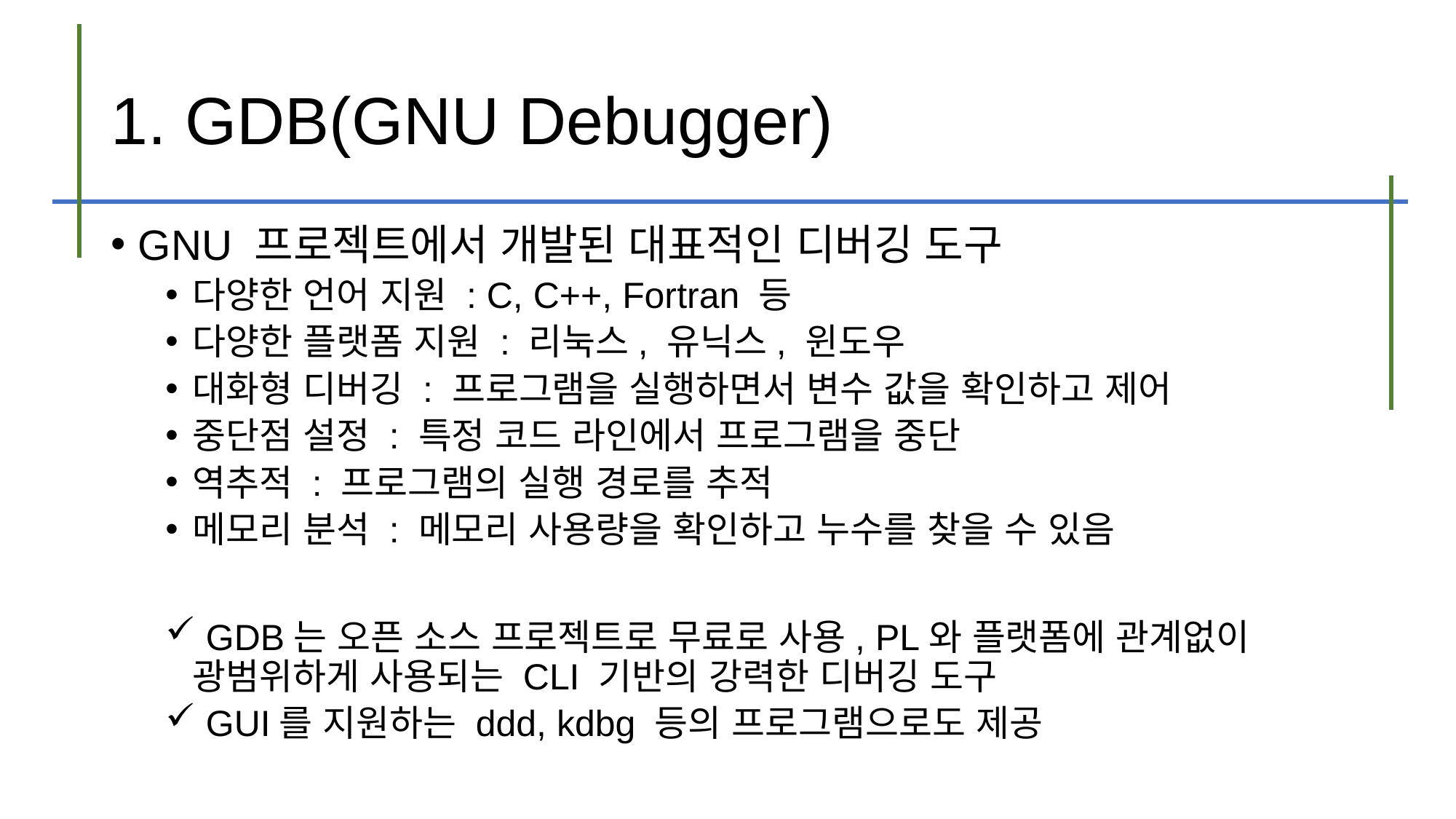

# 1. GDB(GNU Debugger)
GNU 프로젝트에서 개발된 대표적인 디버깅 도구
다양한 언어 지원 : C, C++, Fortran 등
다양한 플랫폼 지원 : 리눅스, 유닉스, 윈도우
대화형 디버깅 : 프로그램을 실행하면서 변수 값을 확인하고 제어
중단점 설정 : 특정 코드 라인에서 프로그램을 중단
역추적 : 프로그램의 실행 경로를 추적
메모리 분석 : 메모리 사용량을 확인하고 누수를 찾을 수 있음

 GDB는 오픈 소스 프로젝트로 무료로 사용, PL와 플랫폼에 관계없이 광범위하게 사용되는 CLI 기반의 강력한 디버깅 도구
 GUI를 지원하는 ddd, kdbg 등의 프로그램으로도 제공